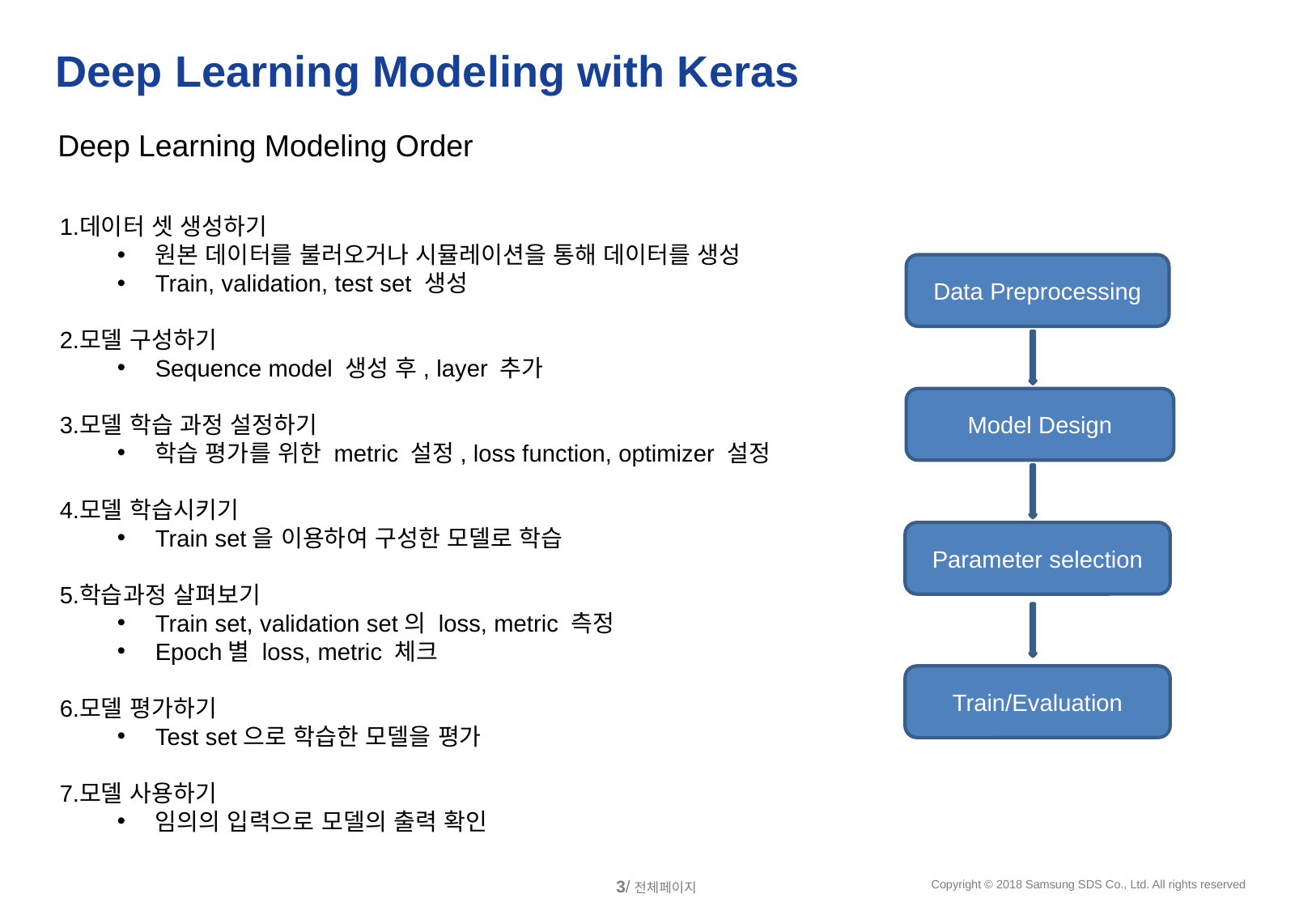

# Deep Learning Modeling with Keras
Deep Learning Modeling Order

데이터 셋 생성하기
원본 데이터를 불러오거나 시뮬레이션을 통해 데이터를 생성
Train, validation, test set 생성

모델 구성하기
Sequence model 생성 후, layer 추가

모델 학습 과정 설정하기
학습 평가를 위한 metric 설정, loss function, optimizer 설정

모델 학습시키기
Train set을 이용하여 구성한 모델로 학습

학습과정 살펴보기
Train set, validation set의 loss, metric 측정
Epoch별 loss, metric 체크

모델 평가하기
Test set으로 학습한 모델을 평가

모델 사용하기
임의의 입력으로 모델의 출력 확인
Data Preprocessing

Model Design

Parameter selection

Train/Evaluation